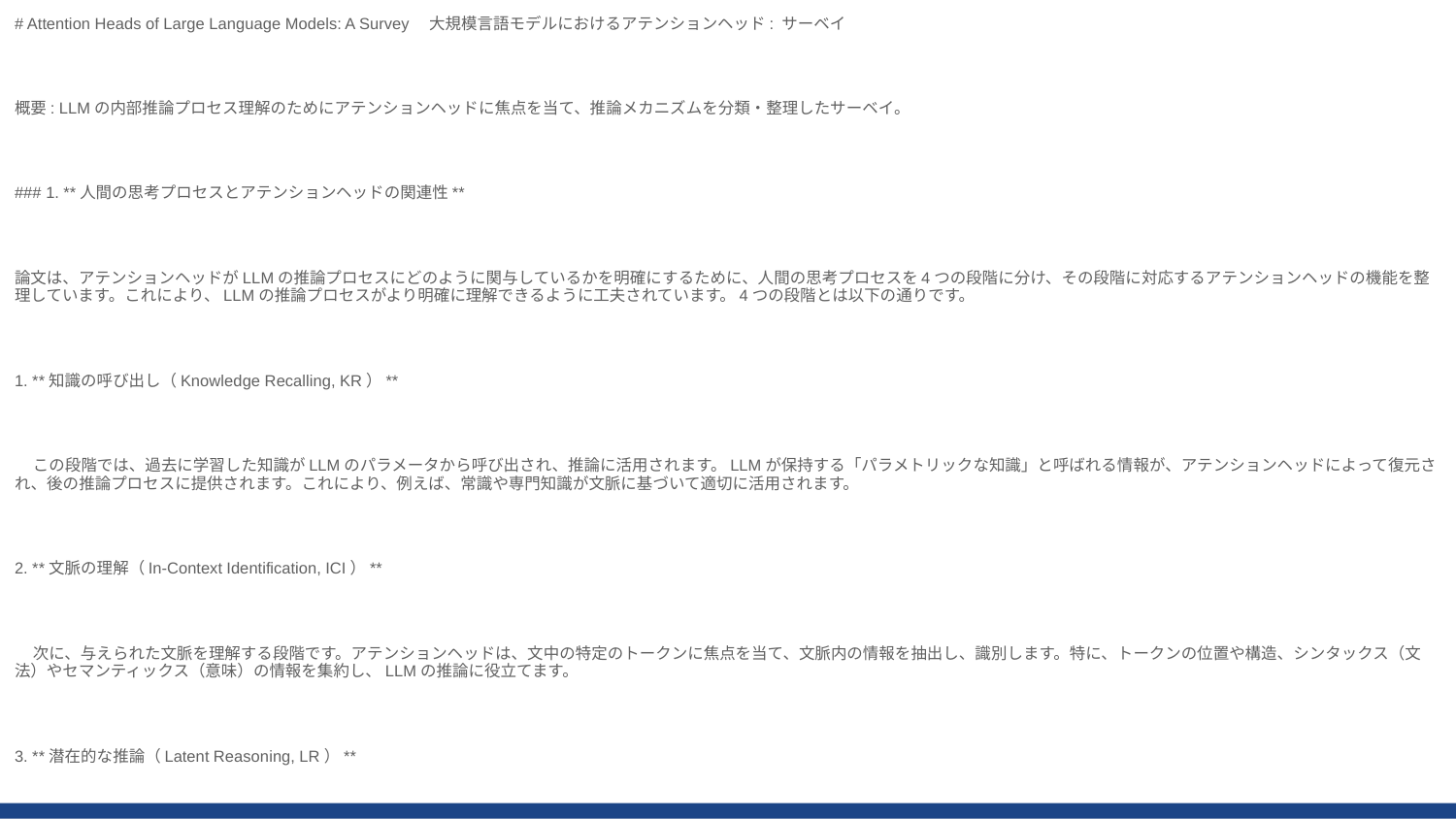

# Attention Heads of Large Language Models: A Survey　大規模言語モデルにおけるアテンションヘッド: サーベイ

概要: LLMの内部推論プロセス理解のためにアテンションヘッドに焦点を当て、推論メカニズムを分類・整理したサーベイ。

### 1. **人間の思考プロセスとアテンションヘッドの関連性**

論文は、アテンションヘッドがLLMの推論プロセスにどのように関与しているかを明確にするために、人間の思考プロセスを4つの段階に分け、その段階に対応するアテンションヘッドの機能を整理しています。これにより、LLMの推論プロセスがより明確に理解できるように工夫されています。4つの段階とは以下の通りです。

1. **知識の呼び出し（Knowledge Recalling, KR）**

    この段階では、過去に学習した知識がLLMのパラメータから呼び出され、推論に活用されます。LLMが保持する「パラメトリックな知識」と呼ばれる情報が、アテンションヘッドによって復元され、後の推論プロセスに提供されます。これにより、例えば、常識や専門知識が文脈に基づいて適切に活用されます。

2. **文脈の理解（In-Context Identification, ICI）**

    次に、与えられた文脈を理解する段階です。アテンションヘッドは、文中の特定のトークンに焦点を当て、文脈内の情報を抽出し、識別します。特に、トークンの位置や構造、シンタックス（文法）やセマンティックス（意味）の情報を集約し、LLMの推論に役立てます。

3. **潜在的な推論（Latent Reasoning, LR）**

    文脈から得た情報を統合し、アテンションヘッドを使って内部で推論を行う段階です。LLMは、先に収集した文脈と知識の情報を基に、論理的な推論や数値計算を行います。この段階が、問題解決の核心となる推論のプロセスです。

4. **表現の準備（Expression Preparation, EP）**

    最後に、推論の結果を言語として出力するために、表現の準備を行います。アテンションヘッドは、この段階で集約された情報をもとに、次に生成すべきトークンや回答を決定し、出力に反映させます。

---

### 2. **アテンションヘッドの機能分類**

それぞれの思考プロセスに関連するアテンションヘッドの機能が細かく分類されており、段階ごとにどのような役割を果たしているかが説明されています。

### 2.1 **知識の呼び出し（KR）におけるアテンションヘッドの機能**

- **Associative Memory Head**（連想記憶ヘッド）や**Memory Head**は、過去に学習した知識を呼び出し、文脈に合わせて利用します。これらのヘッドは、過去の学習経験や知識を文脈に関連付け、適切な知識を復元する役割を果たします。
- 特定のタスクに特化したアテンションヘッドとしては、例えば**Constant Head**や**Single Letter Head**があり、これらは、特定の質問形式（例：複数選択問題など）において、最適な選択肢を推論します。

### 2.2 **文脈の理解（ICI）におけるアテンションヘッドの機能**

文脈の理解には、以下の3つの観点があります。

1. **文の全体構造の理解**
    - **Positional Head**（位置ヘッド）や**Previous Head**は、トークンの位置関係に基づいて文脈を理解します。
    - **Rare Words Head**（希少語ヘッド）は、出現頻度の低い単語に注目し、重要なトークンに注意を向けます。
    - **Retrieval Head**は、長い文脈の中から重要なトークンを正確に見つけ出す能力を持ちます。
2. **文の文法情報の理解**
    - **Syntactic Head**（シンタックスヘッド）は、主語、目的語、修飾語などの文法的役割を識別し、文法に基づいた文脈理解を行います。
    - **Name Mover Head**や**Subword Merge Head**は、名前やサブワードを処理し、文脈の重要な情報を末尾の位置に移動させて集約します。
3. **文の意味情報の理解**
    - **Context Head**は、文脈から必要な意味情報を抽出し、後続の推論に備えます。
    - **Sentiment Summarizer**は、感情に関する情報（形容詞や動詞など）を要約し、感情に関する推論を助けます。

### 2.3 **潜在的な推論（LR）におけるアテンションヘッドの機能**

- **Induction Head**（帰納ヘッド）は、文脈からパターンを見つけ出し、特定のパターンに基づいて次の推論を行います。
- **Truthfulness Head**や**Accuracy Head**は、推論結果の正確性や真実性を高めるための役割を担い、QAタスクでの精度向上を図ります。
- **Iteration Head**や**Successor Head**は、特定のタスク（例えば、数列や数学問題）で次の状態を推論するために使用されます。

### 2.4 **表現の準備（EP）におけるアテンションヘッドの機能**

- **Mixed Head**（ミックスヘッド）は、文脈理解と推論段階の情報を集約し、最終的な出力に反映させます。
- **Amplification Head**や**Correct Head**は、正しい選択肢や推論結果を強調し、最終的な出力として正確に表現されるように調整します。

---

### 3. **アテンションヘッド間の協働メカニズム**

アテンションヘッドは、各段階で単独で動作するだけでなく、複数のヘッドが協働して情報を処理するメカニズムも明らかにされています。特定のタスクにおいては、異なるヘッドが情報を受け渡しながら推論を進め、最終的な結果を導き出します。

例として、**間接目的語識別（IOI）タスク**では、次のように協働が行われます。

1. **Subject Head**や**Relation Head**が文脈から重要な名前（例：「メアリー」）や動詞フレーズを抽出。
2. **Duplicate Token Head**や**Name Mover Head**が、「ジョン」と「メアリー」の関係性を識別。
3. **Induction Head**がこれらの情報を基に推論を行い、最終的な答えを導く。

このように、アテンションヘッドはそれぞれの役割を果たしつつ、複数のヘッドが協力してLLMの推論プロセスを進めます。